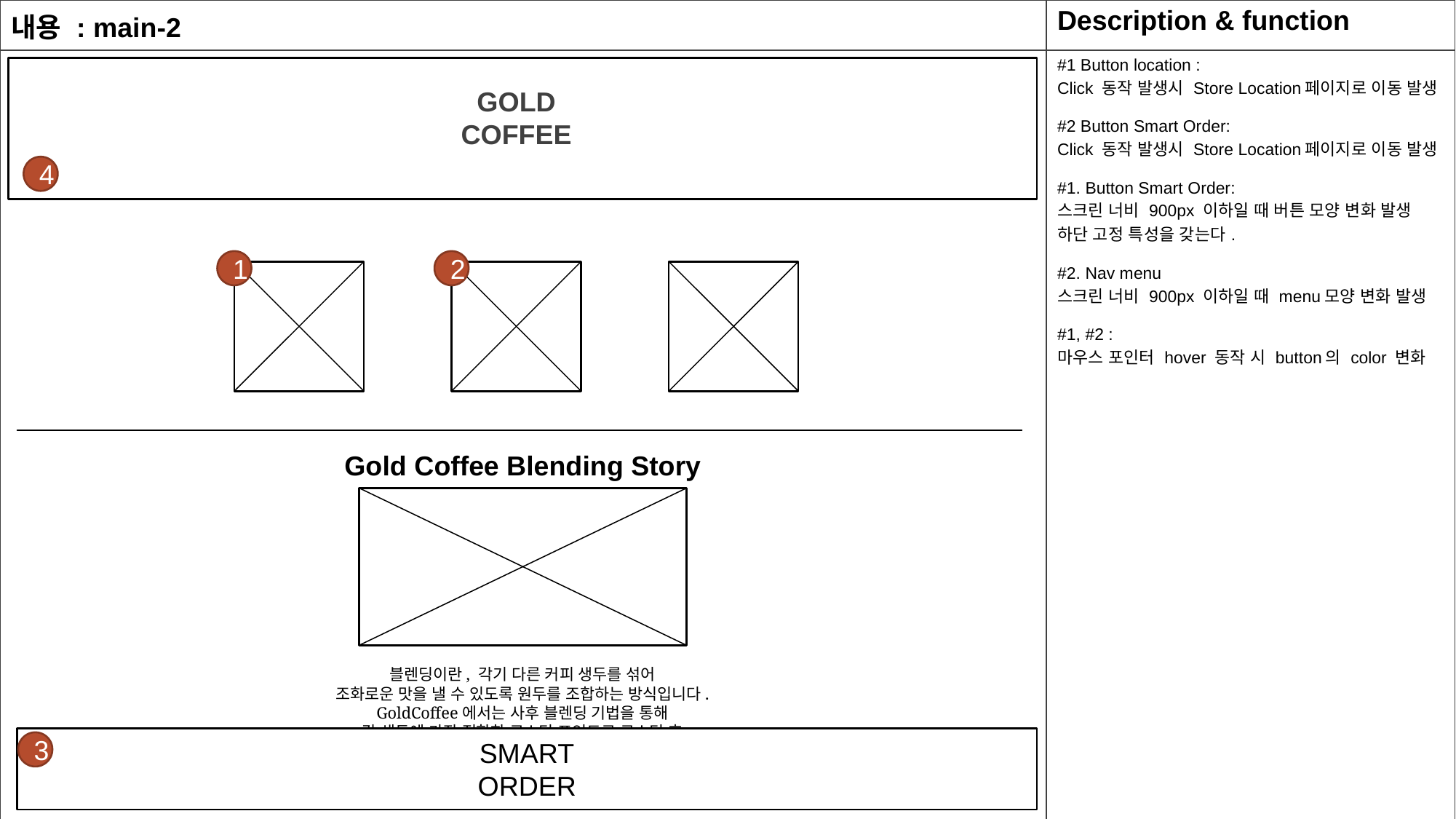

| 내용 : main-2 | Description & function |
| --- | --- |
|  | #1 Button location : Click 동작 발생시 Store Location페이지로 이동 발생 #2 Button Smart Order: Click 동작 발생시 Store Location페이지로 이동 발생 #1. Button Smart Order: 스크린 너비 900px 이하일 때 버튼 모양 변화 발생 하단 고정 특성을 갖는다. #2. Nav menu 스크린 너비 900px 이하일 때 menu모양 변화 발생 #1, #2 : 마우스 포인터 hover 동작 시 button의 color 변화 |

GOLD
COFFEE
4
1
2

Gold Coffee Blending Story

블렌딩이란, 각기 다른 커피 생두를 섞어
조화로운 맛을 낼 수 있도록 원두를 조합하는 방식입니다.
GoldCoffee에서는 사후 블렌딩 기법을 통해
각 생두에 가장 적합한 로스팅 포인트로 로스팅 후
원두를 혼합하는 블렌딩을 진행하여
각 생두의 풍미와 개성미가 가장 살아있는
사후블렌딩을 진행하였습니다.
SMART
ORDER
3